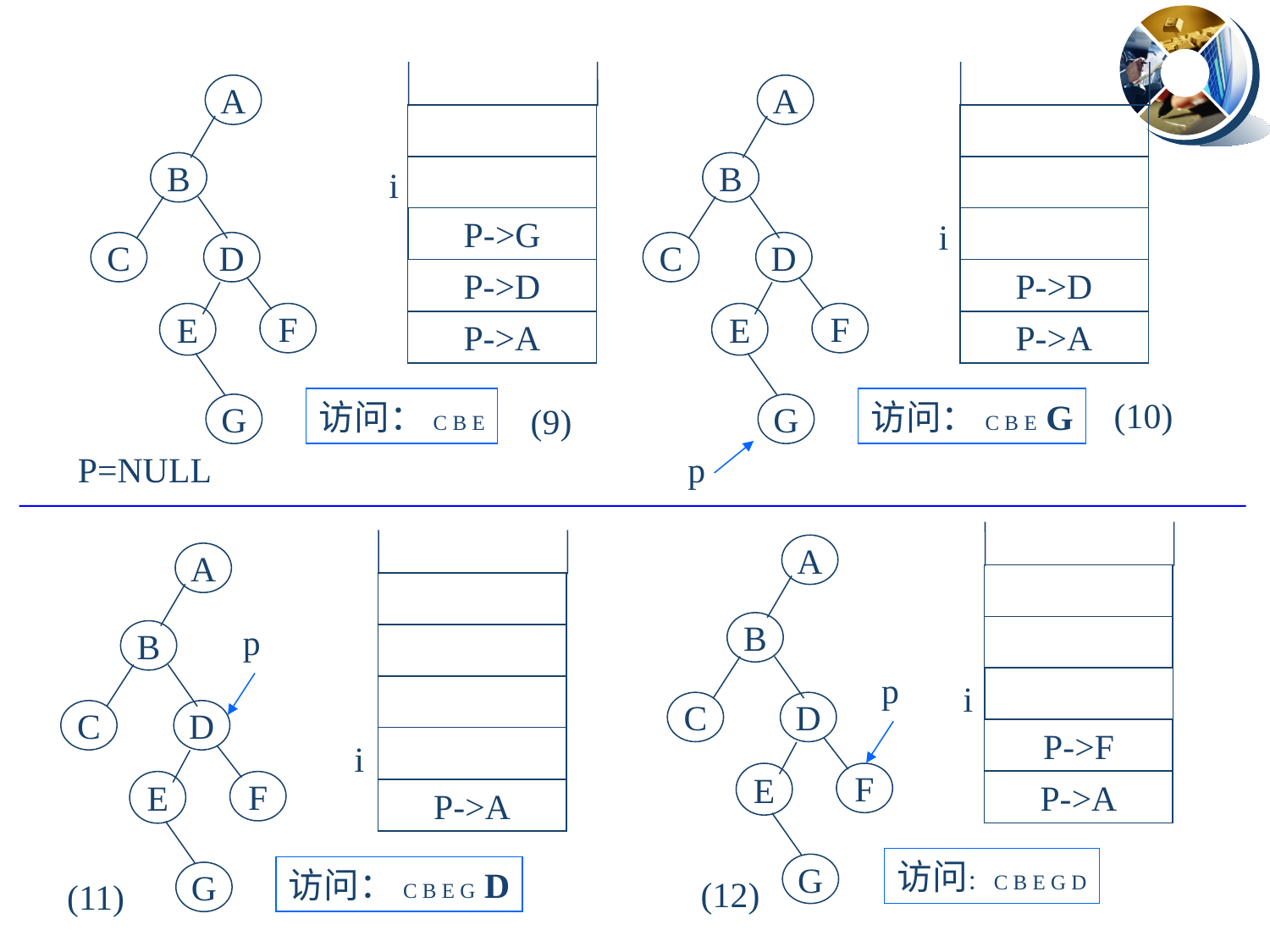

A

B

C
D

E
F

G

i
P->G
P->D
P->A
访问：C B E
P=NULL
(9)

A

B

C
D

E
F

G

i
P->D
P->A
访问：C B E G
p
(10)

A

B

C
D

E
F

G

p

i
P->F
P->A
访问：C B E G D
(12)

A

B

C
D

E
F

G

p

i
P->A
访问：C B E G D
(11)